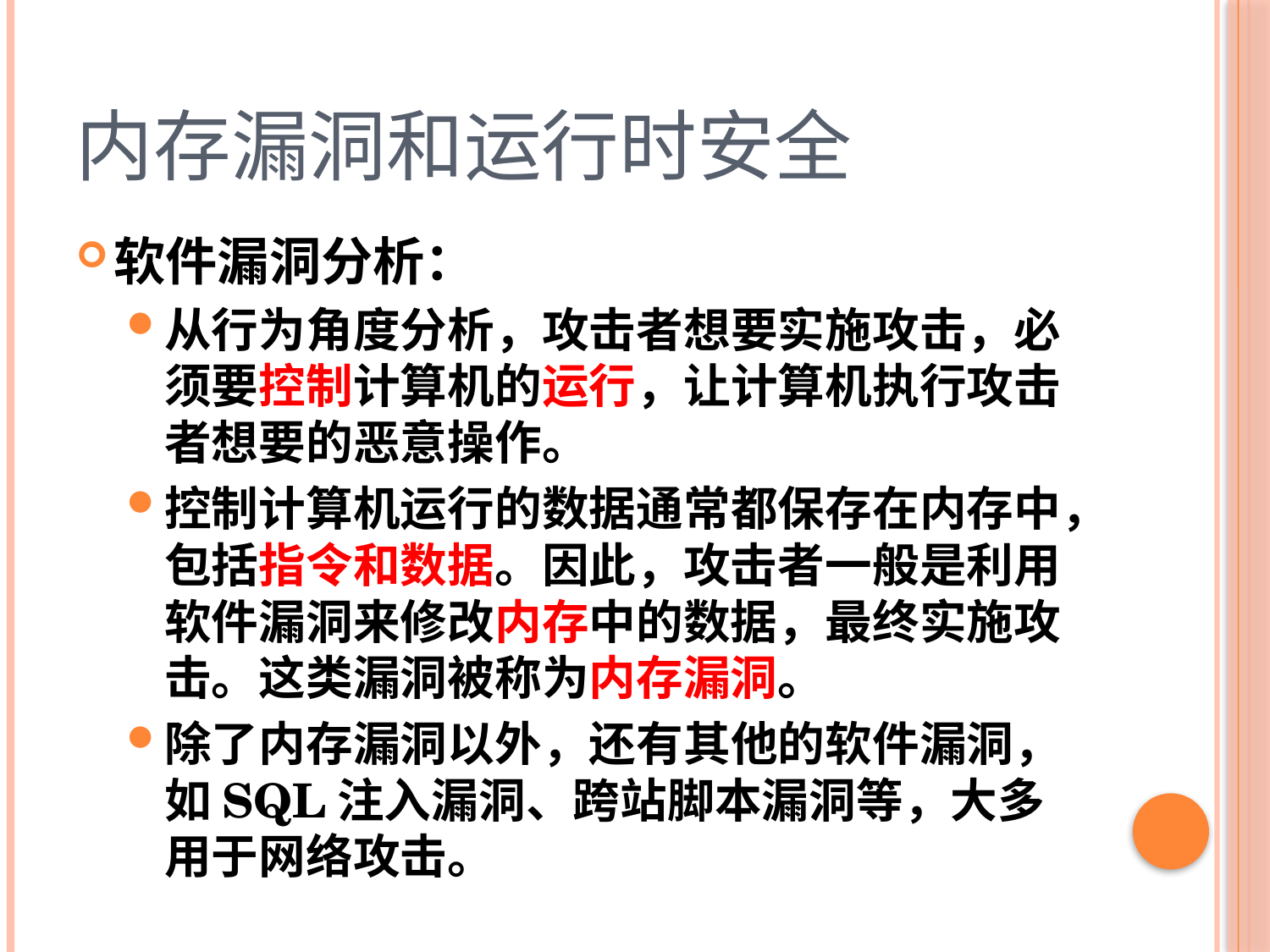

# 内存漏洞和运行时安全
软件漏洞分析：
从行为角度分析，攻击者想要实施攻击，必须要控制计算机的运行，让计算机执行攻击者想要的恶意操作。
控制计算机运行的数据通常都保存在内存中，包括指令和数据。因此，攻击者一般是利用软件漏洞来修改内存中的数据，最终实施攻击。这类漏洞被称为内存漏洞。
除了内存漏洞以外，还有其他的软件漏洞，如SQL注入漏洞、跨站脚本漏洞等，大多用于网络攻击。